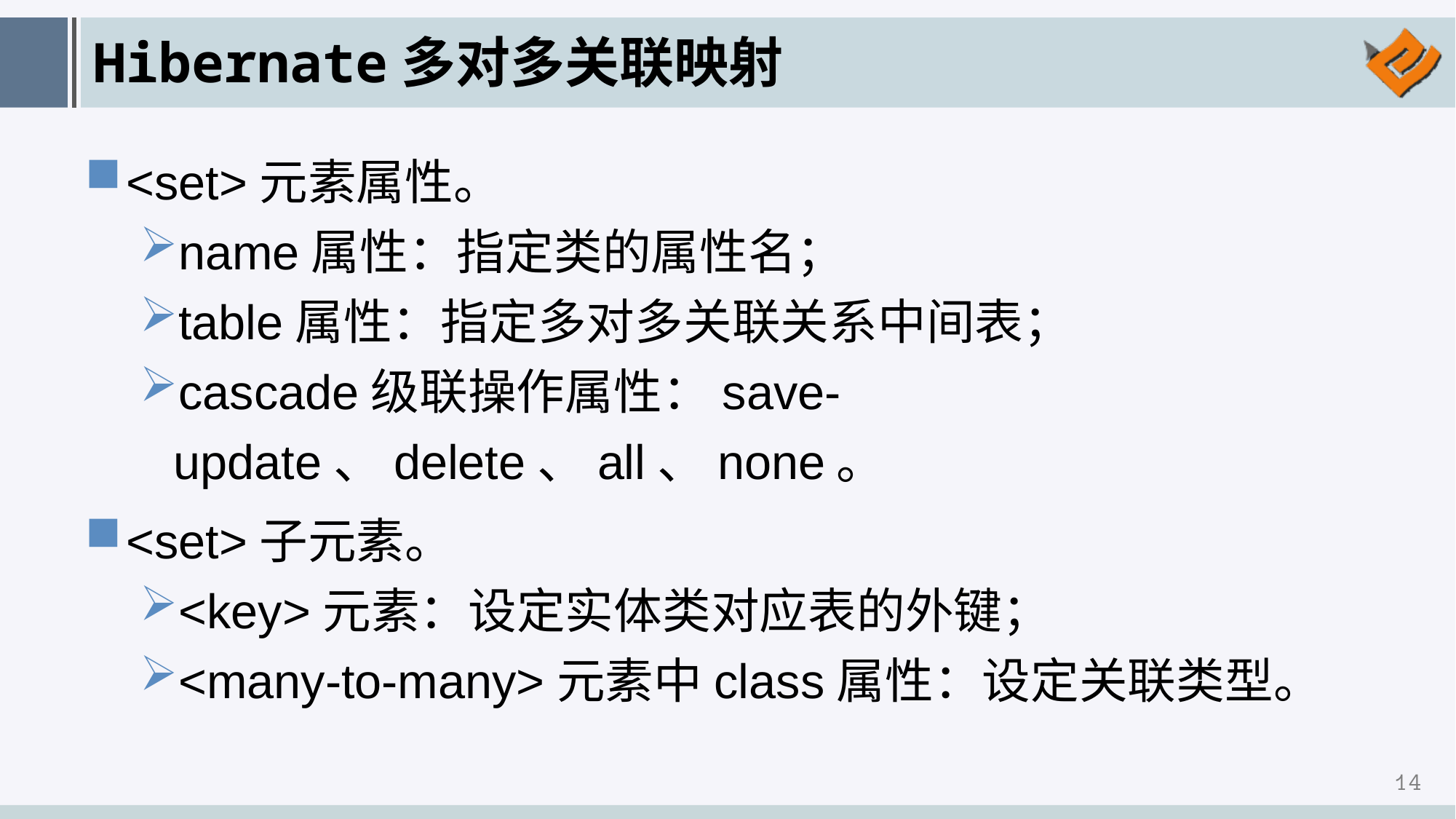

# Hibernate多对多关联映射
<set>元素属性。
name属性：指定类的属性名；
table属性：指定多对多关联关系中间表；
cascade级联操作属性：save-update、delete、all、none。
<set>子元素。
<key>元素：设定实体类对应表的外键；
<many-to-many>元素中class属性：设定关联类型。